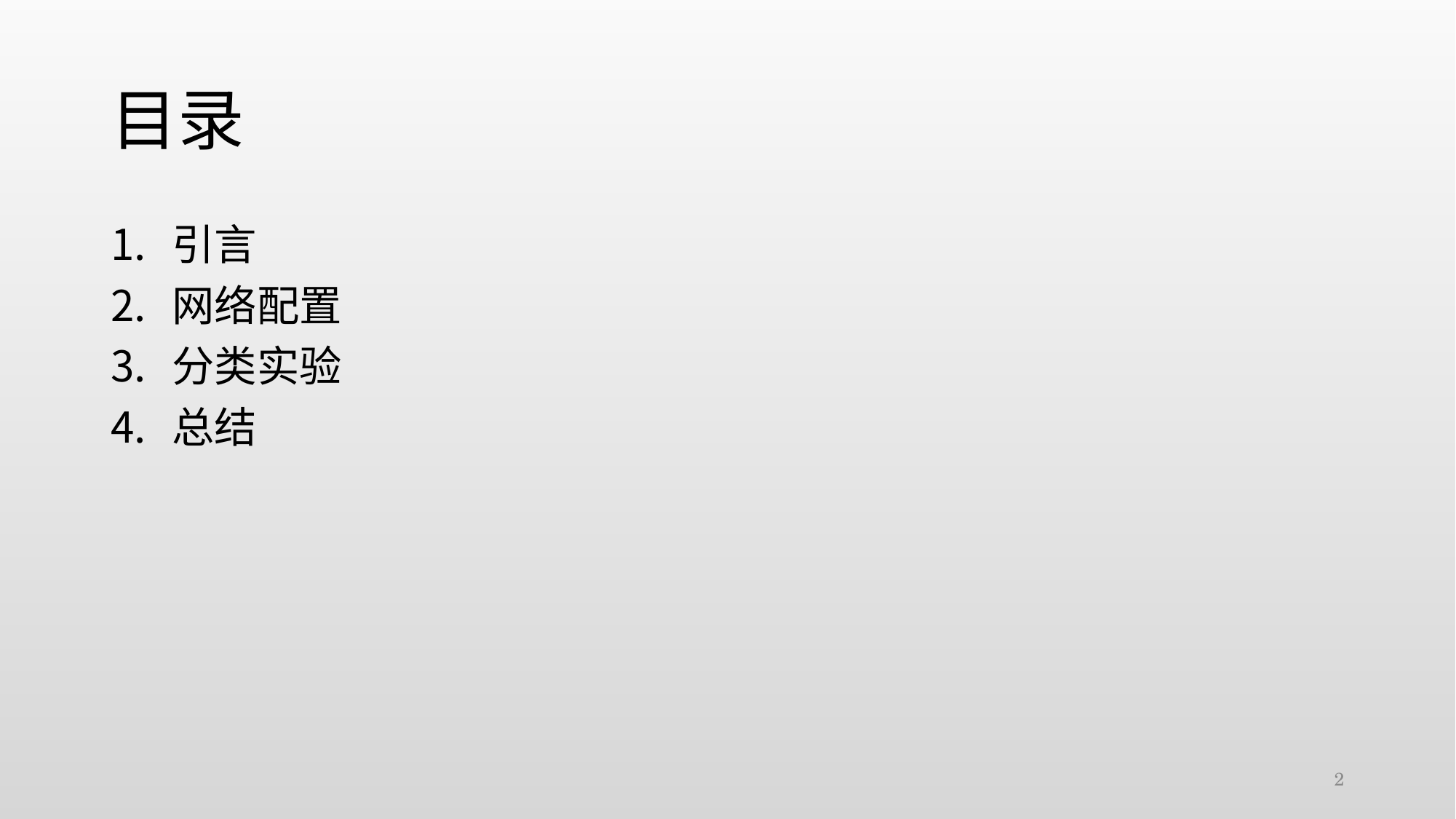

# 目录
引言
网络配置
分类实验
总结
2